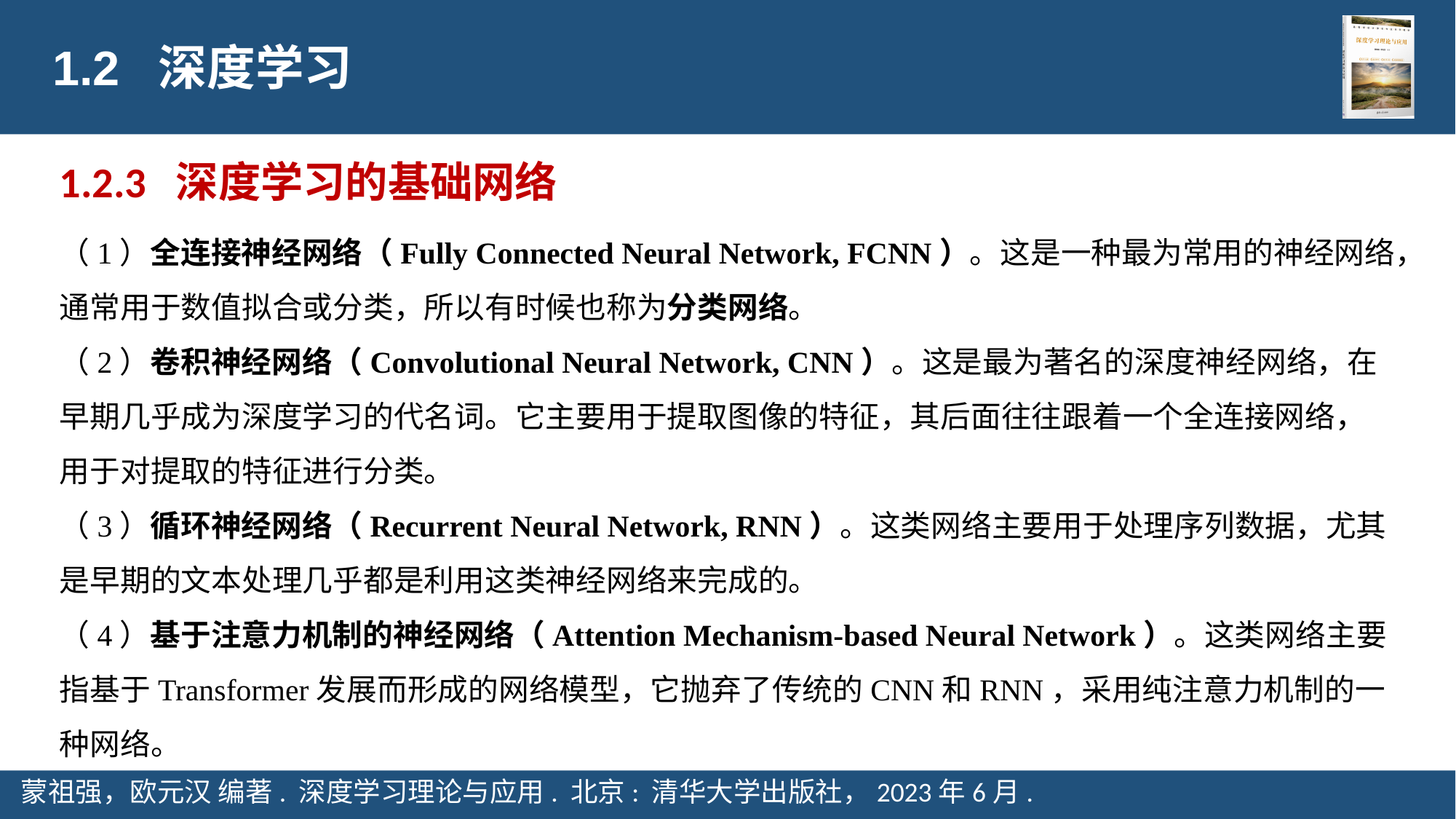

1.2  深度学习

1.2.3  深度学习的基础网络

（1）全连接神经网络（Fully Connected Neural Network, FCNN）。这是一种最为常用的神经网络，通常用于数值拟合或分类，所以有时候也称为分类网络。
（2）卷积神经网络（Convolutional Neural Network, CNN）。这是最为著名的深度神经网络，在早期几乎成为深度学习的代名词。它主要用于提取图像的特征，其后面往往跟着一个全连接网络，用于对提取的特征进行分类。
（3）循环神经网络（Recurrent Neural Network, RNN）。这类网络主要用于处理序列数据，尤其是早期的文本处理几乎都是利用这类神经网络来完成的。
（4）基于注意力机制的神经网络（Attention Mechanism-based Neural Network）。这类网络主要指基于Transformer发展而形成的网络模型，它抛弃了传统的CNN和RNN，采用纯注意力机制的一种网络。